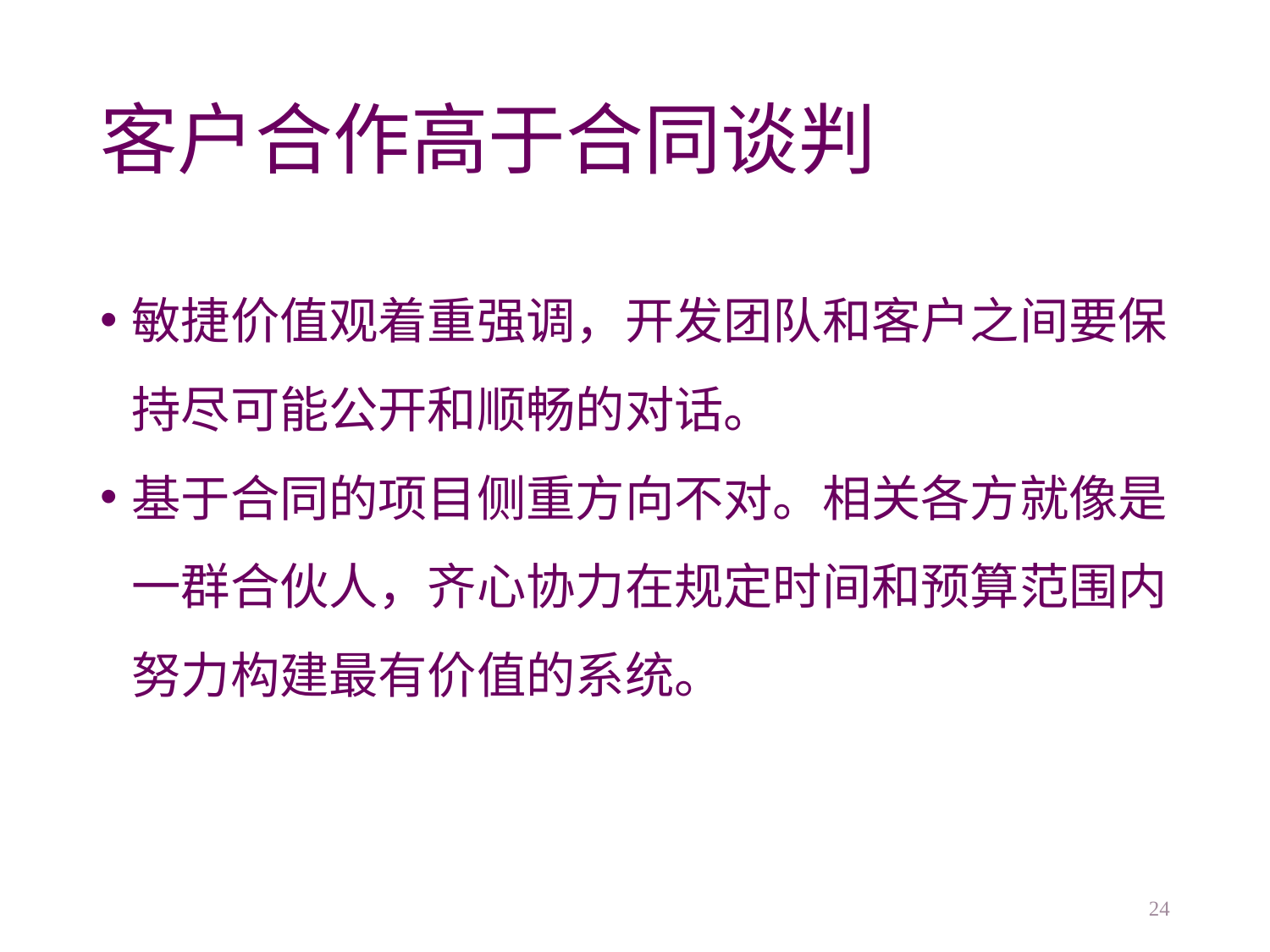

# 客户合作高于合同谈判
敏捷价值观着重强调，开发团队和客户之间要保持尽可能公开和顺畅的对话。
基于合同的项目侧重方向不对。相关各方就像是一群合伙人，齐心协力在规定时间和预算范围内努力构建最有价值的系统。
24